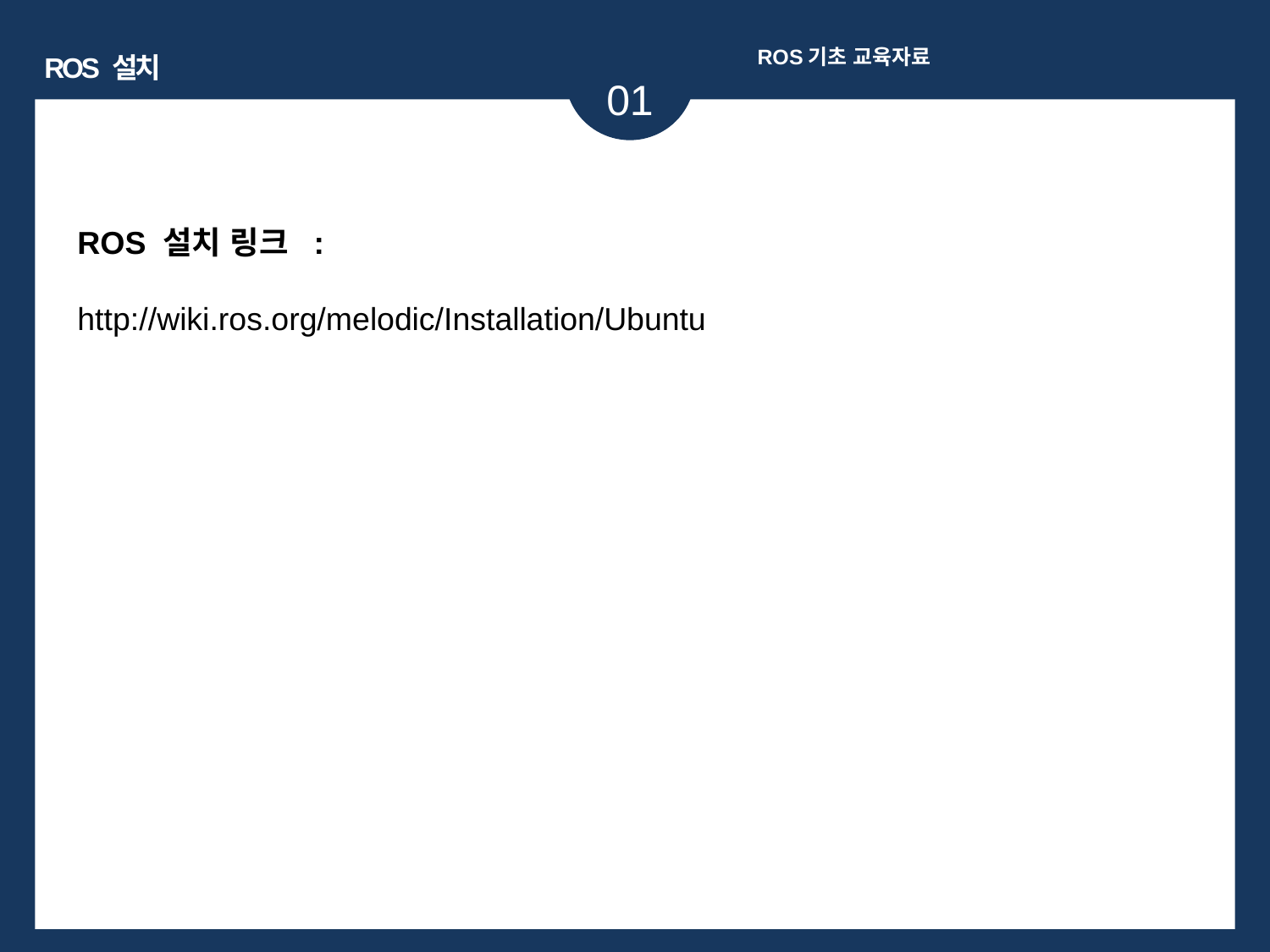

ROS기초 교육자료
ROS 설치
01

ROS 설치 링크  :

http://wiki.ros.org/melodic/Installation/Ubuntu